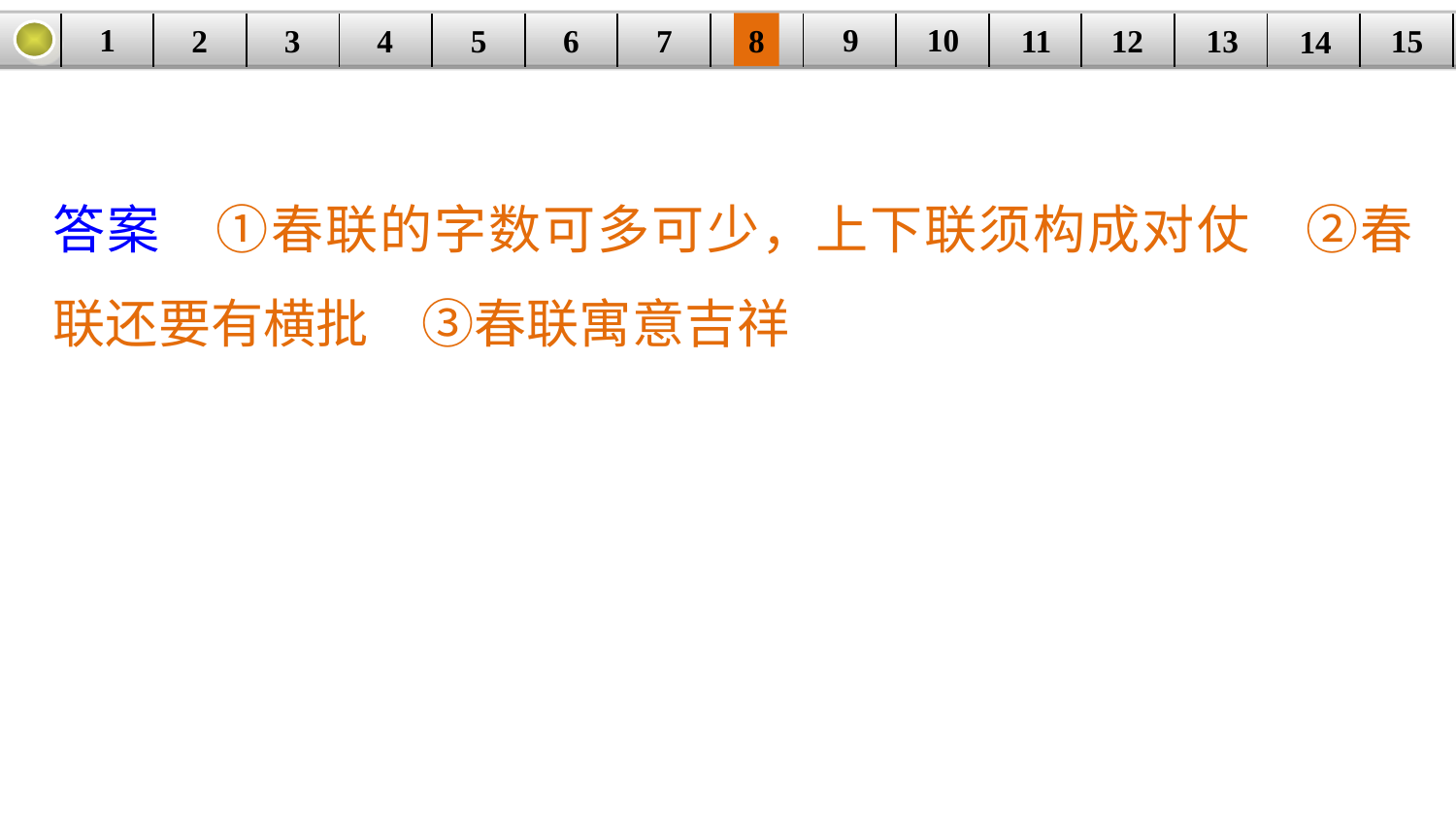

9
10
1
3
4
5
6
8
11
2
12
15
|  |  |  |  |  |  |  |  |  |  |  |  |  |  |  |
| --- | --- | --- | --- | --- | --- | --- | --- | --- | --- | --- | --- | --- | --- | --- |
7
13
14

答案　①春联的字数可多可少，上下联须构成对仗　②春联还要有横批　③春联寓意吉祥